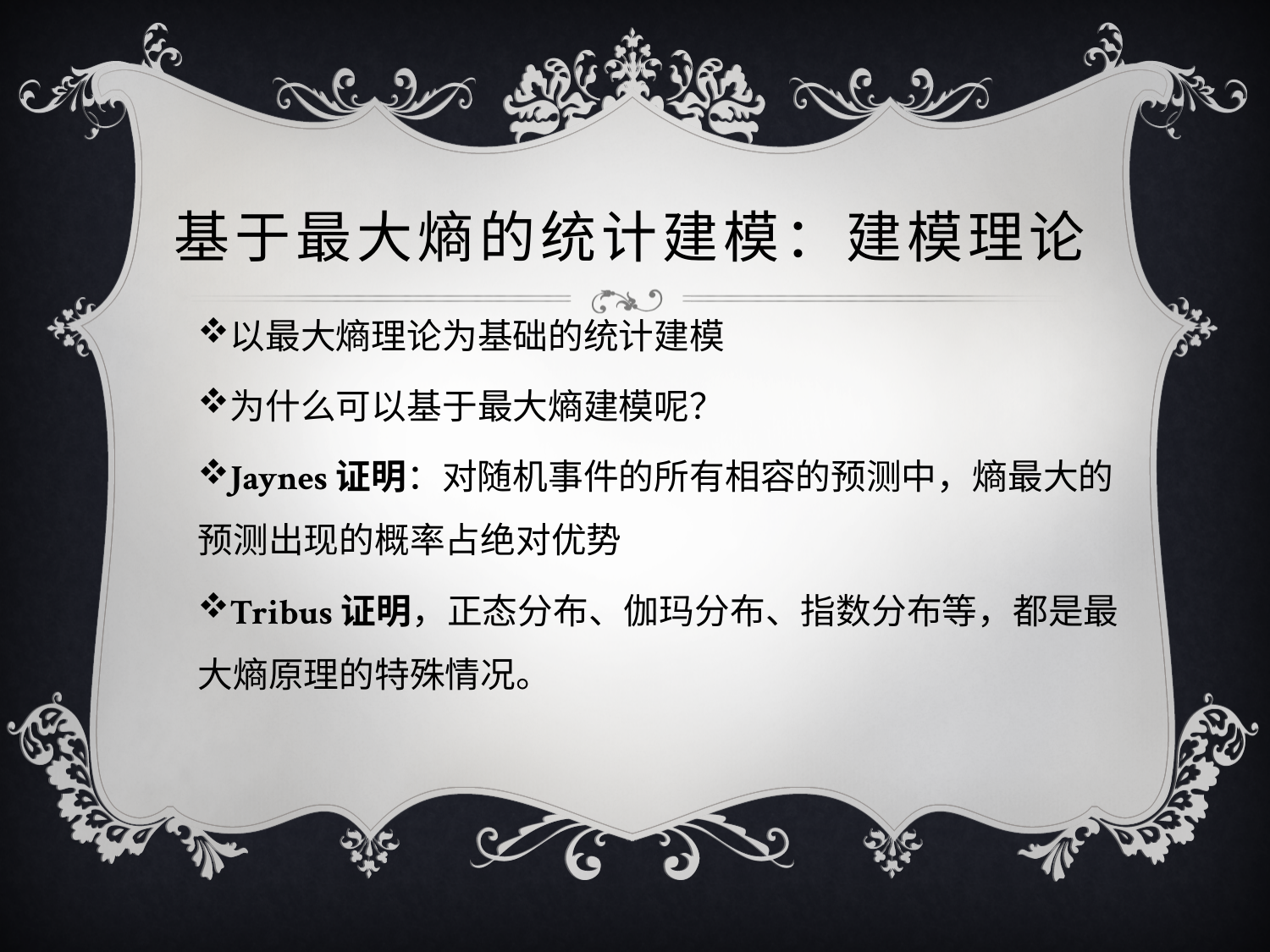

# 基于最大熵的统计建模：建模理论
以最大熵理论为基础的统计建模
为什么可以基于最大熵建模呢？
Jaynes证明：对随机事件的所有相容的预测中，熵最大的预测出现的概率占绝对优势
Tribus证明，正态分布、伽玛分布、指数分布等，都是最大熵原理的特殊情况。